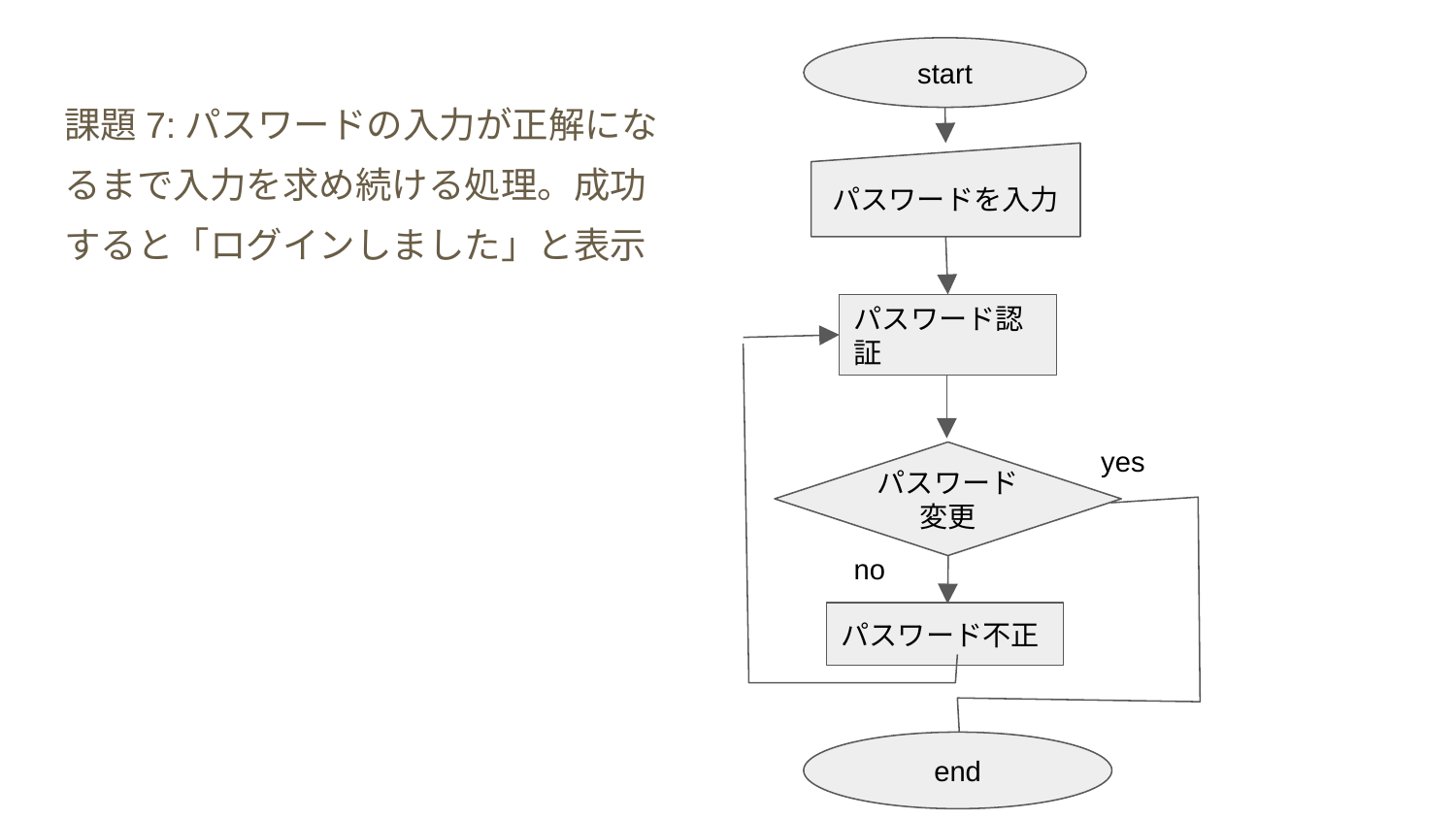

start
# 課題7:パスワードの入力が正解になるまで入力を求め続ける処理。成功すると「ログインしました」と表示

パスワードを入力
パスワード認証

yes
パスワード変更

no
パスワード不正
end